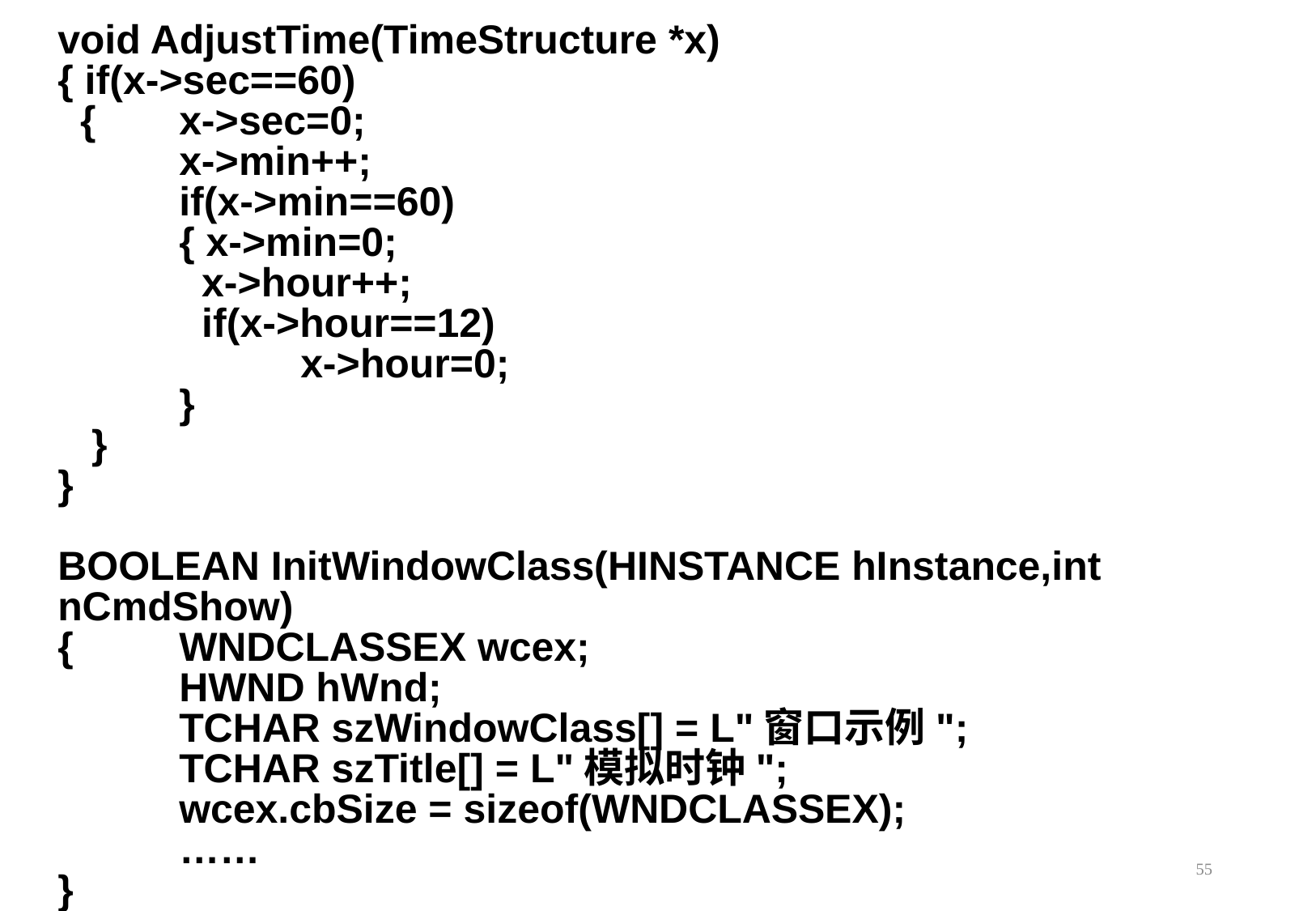

void AdjustTime(TimeStructure *x)
{ if(x->sec==60)
  {	x->sec=0;
	x->min++;
	if(x->min==60)
	{ x->min=0;
	  x->hour++;
	  if(x->hour==12)
		x->hour=0;
	}
   }
}

BOOLEAN InitWindowClass(HINSTANCE hInstance,int nCmdShow)
{	WNDCLASSEX wcex;
	HWND hWnd;
	TCHAR szWindowClass[] = L"窗口示例";
	TCHAR szTitle[] = L"模拟时钟";
	wcex.cbSize = sizeof(WNDCLASSEX);
	……
}
55